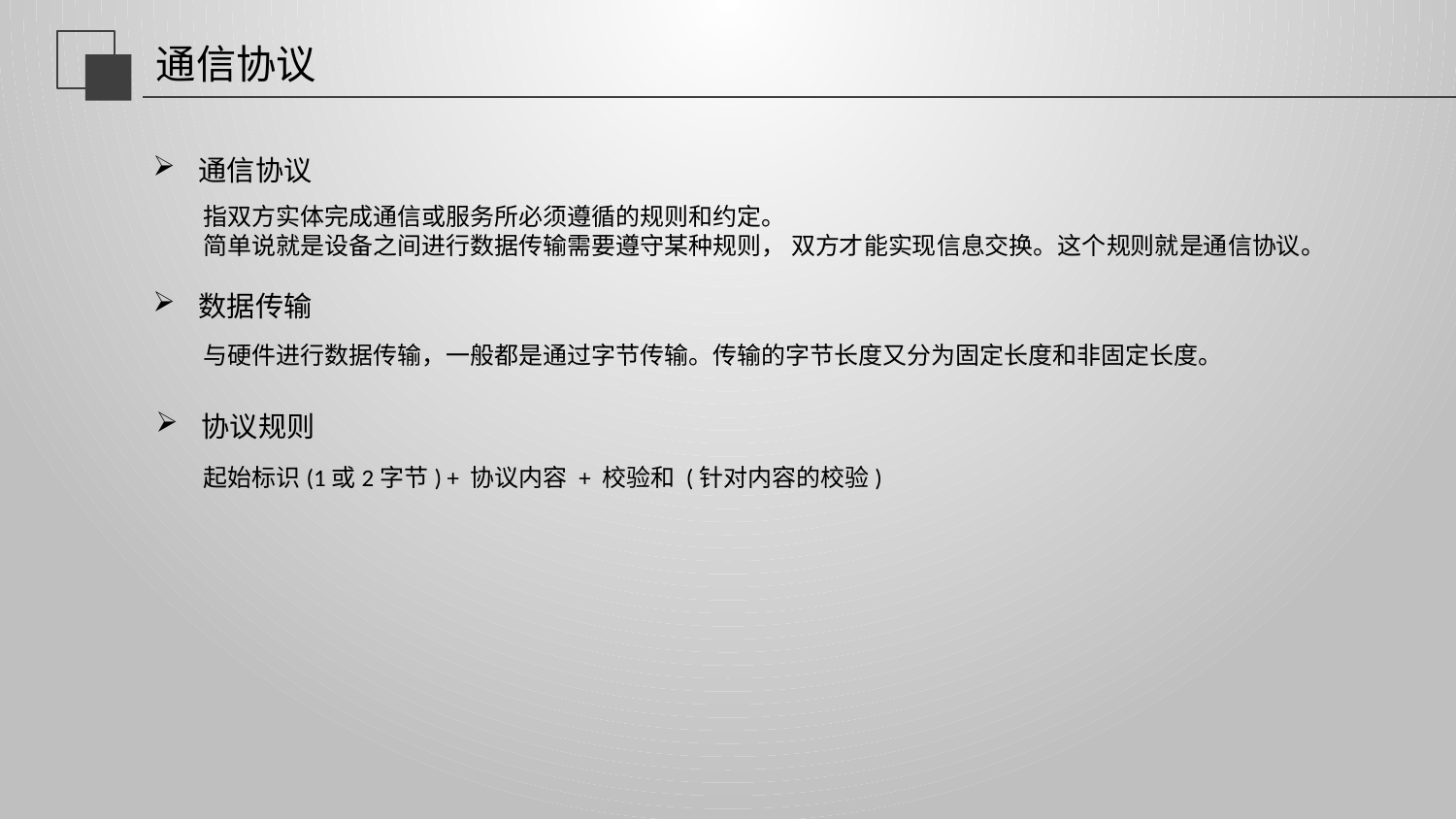

# 通信协议
通信协议
指双方实体完成通信或服务所必须遵循的规则和约定。
简单说就是设备之间进行数据传输需要遵守某种规则， 双方才能实现信息交换。这个规则就是通信协议。
数据传输
与硬件进行数据传输，一般都是通过字节传输。传输的字节长度又分为固定长度和非固定长度。
协议规则
起始标识(1或2字节) + 协议内容 + 校验和 (针对内容的校验)